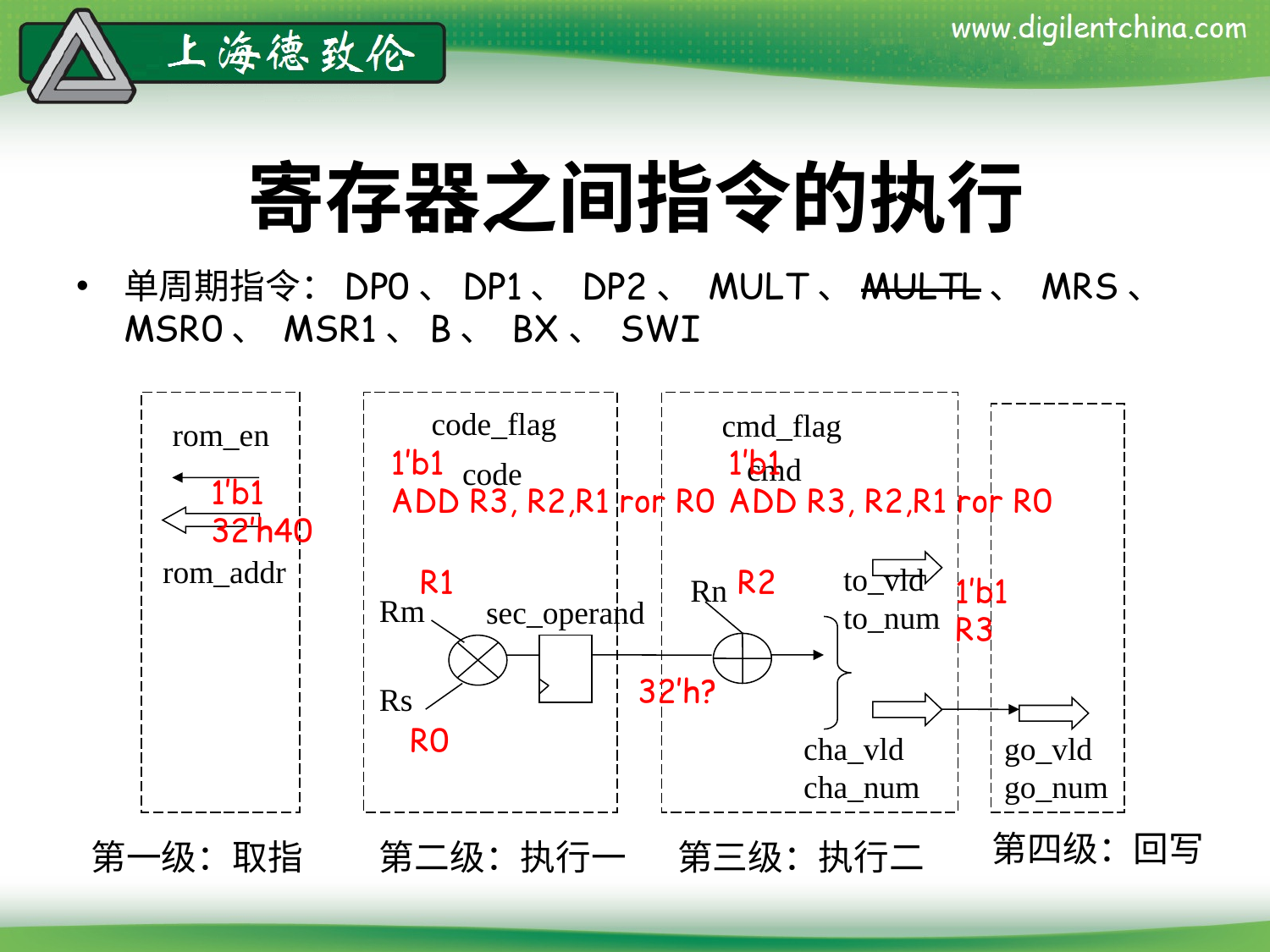

# 寄存器之间指令的执行
单周期指令：DP0、DP1、 DP2、 MULT、MULTL、 MRS、MSR0、 MSR1、B、 BX、 SWI

code_flag

cmd_flag
rom_en
cmd
code

rom_addr

to_vld
to_num
Rn
Rm
sec_operand

Rs

cha_vld
cha_num
go_vld
go_num
第四级：回写
第一级：取指
第二级：执行一
第三级：执行二
1’b1
ADD R3, R2,R1 ror R0
1’b1
ADD R3, R2,R1 ror R0
1’b1
32’h40
R1
R2
1’b1
R3
32’h?
R0